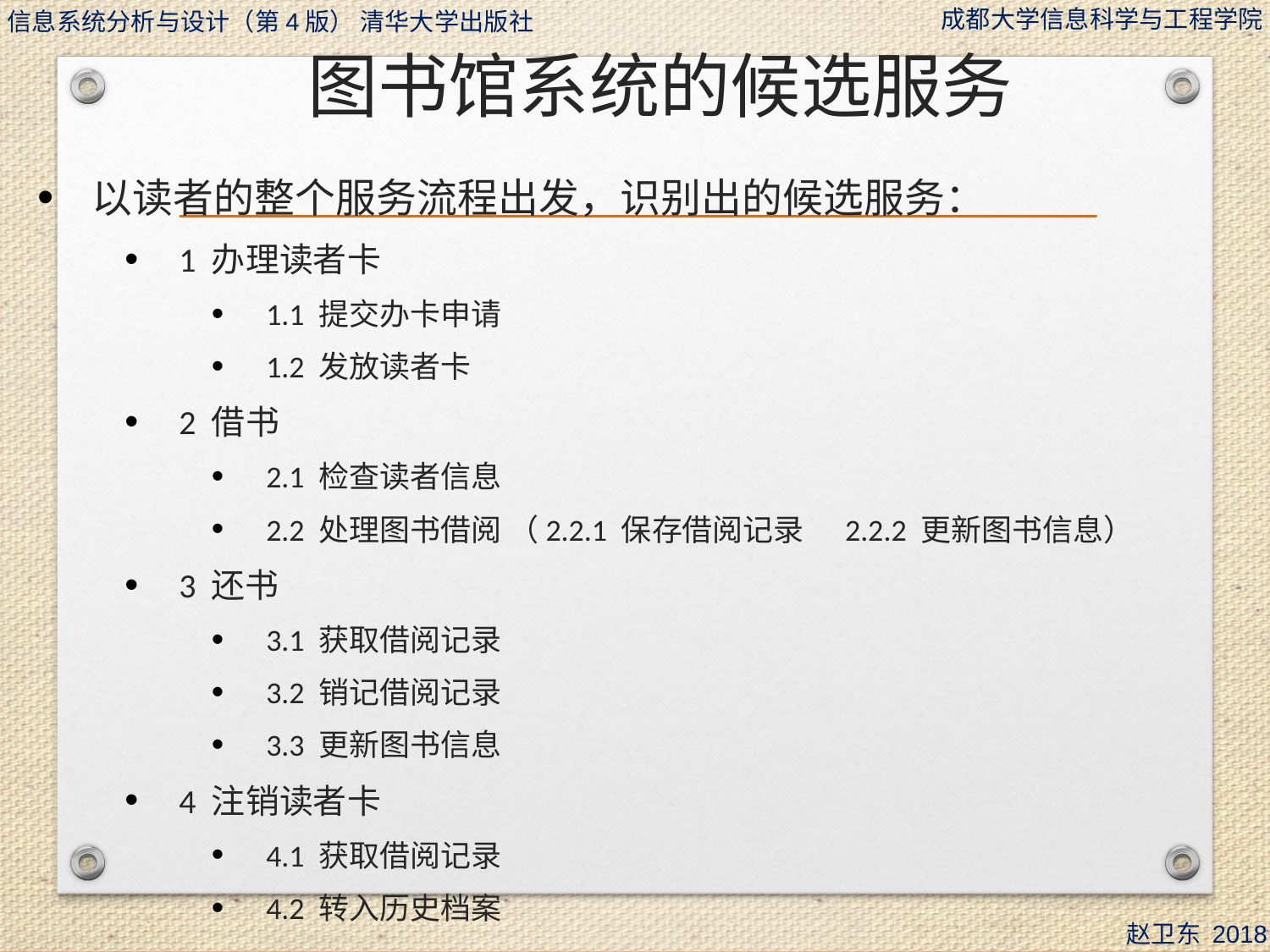

# 图书馆系统的候选服务
以读者的整个服务流程出发，识别出的候选服务：
1 办理读者卡
1.1 提交办卡申请
1.2 发放读者卡
2 借书
2.1 检查读者信息
2.2 处理图书借阅 （2.2.1 保存借阅记录     2.2.2 更新图书信息）
3 还书
3.1 获取借阅记录
3.2 销记借阅记录
3.3 更新图书信息
4 注销读者卡
4.1 获取借阅记录
4.2 转入历史档案